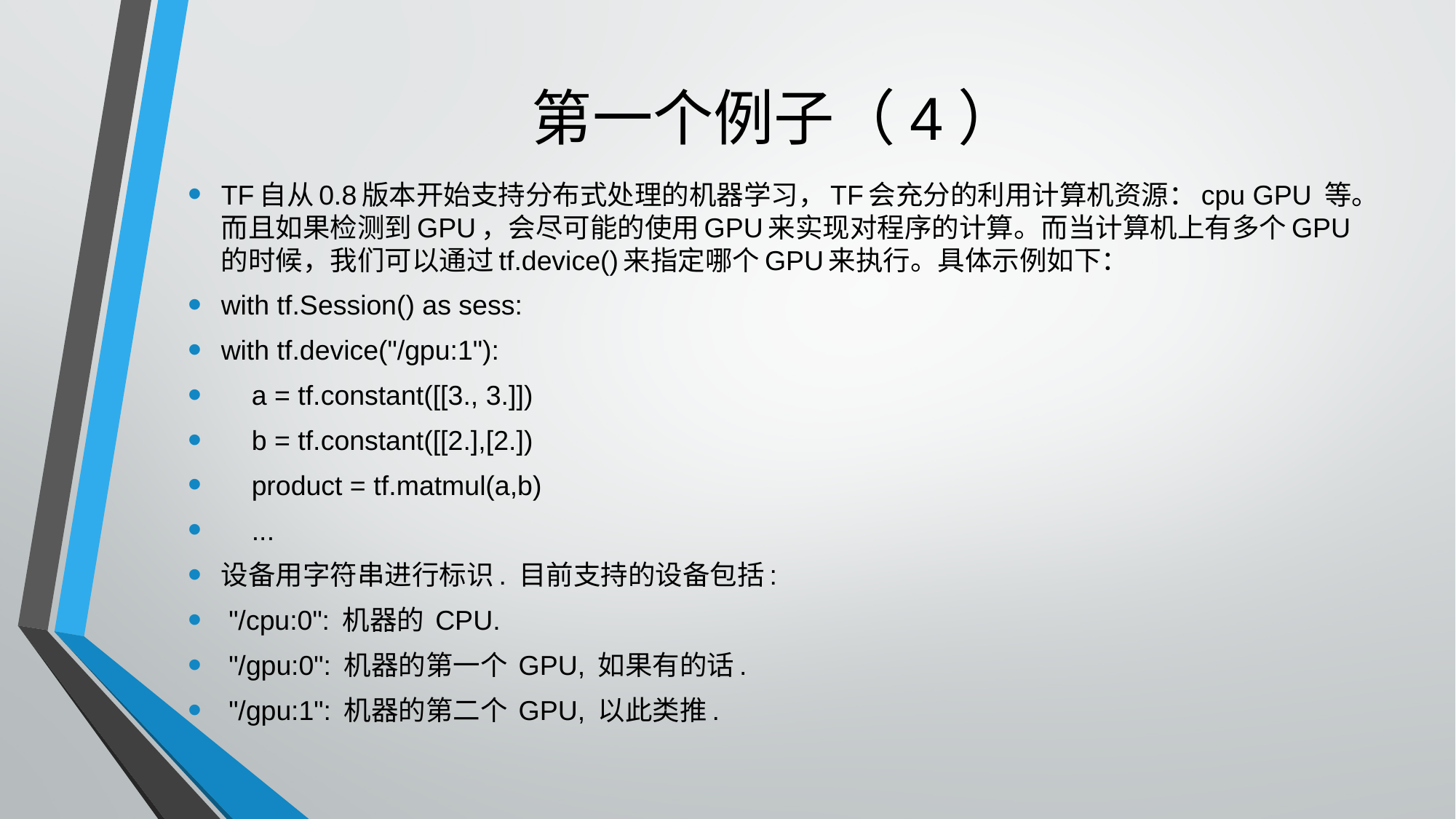

# 第一个例子（4）
TF自从0.8版本开始支持分布式处理的机器学习，TF会充分的利用计算机资源：cpu GPU 等。而且如果检测到GPU，会尽可能的使用GPU来实现对程序的计算。而当计算机上有多个GPU的时候，我们可以通过tf.device()来指定哪个GPU来执行。具体示例如下：
with tf.Session() as sess:
with tf.device("/gpu:1"):
    a = tf.constant([[3., 3.]])
    b = tf.constant([[2.],[2.])
    product = tf.matmul(a,b)
    ...
设备用字符串进行标识. 目前支持的设备包括:
 "/cpu:0": 机器的 CPU.
 "/gpu:0": 机器的第一个 GPU, 如果有的话.
 "/gpu:1": 机器的第二个 GPU, 以此类推.